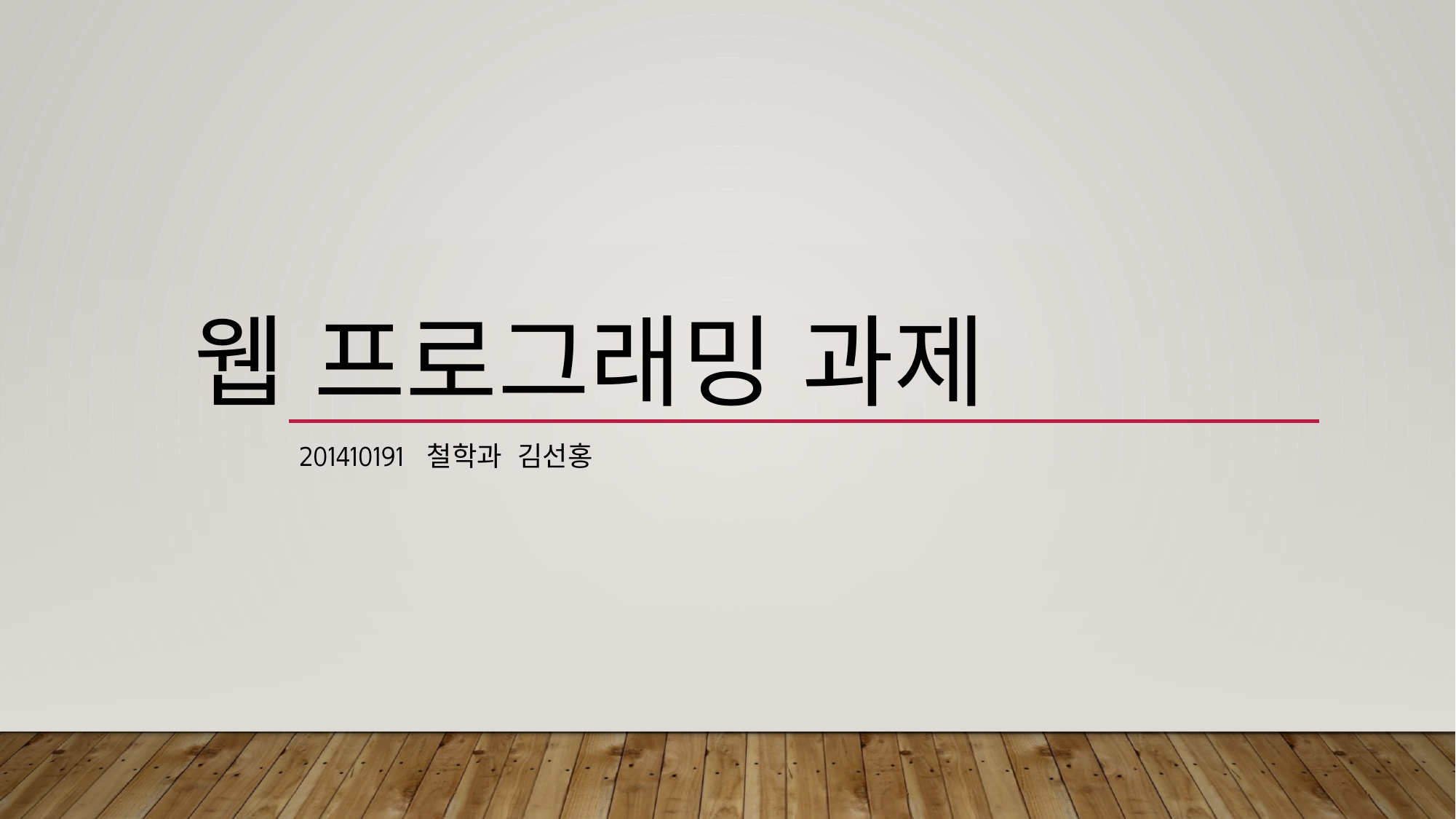

# 웹 프로그래밍 과제

201410191  철학과  김선홍